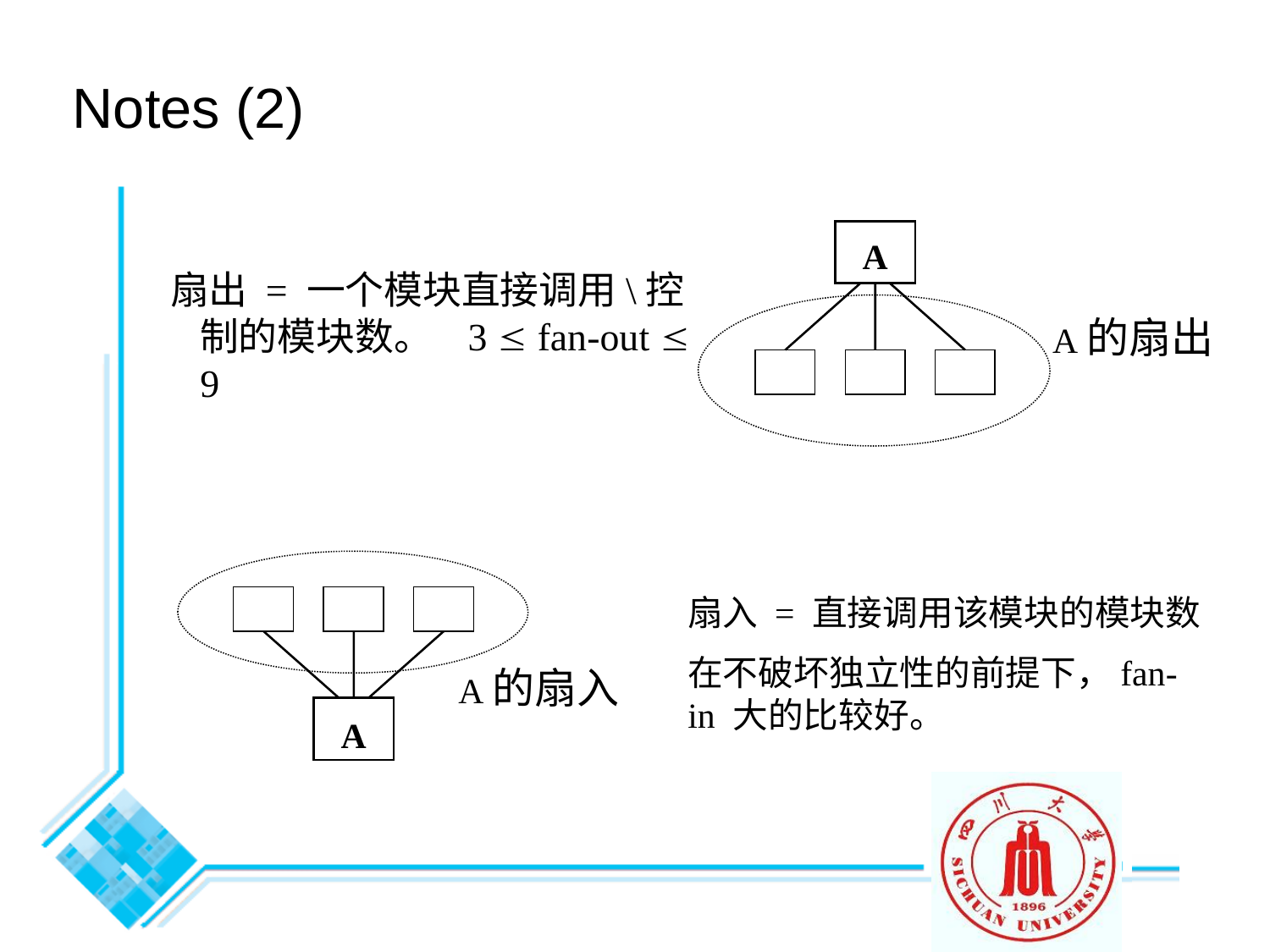

Notes (2)
A

A的扇出

 扇出 = 一个模块直接调用\控制的模块数。   3 ≤ fan-out ≤ 9

A的扇入
A
扇入 = 直接调用该模块的模块数
在不破坏独立性的前提下，fan-in 大的比较好。